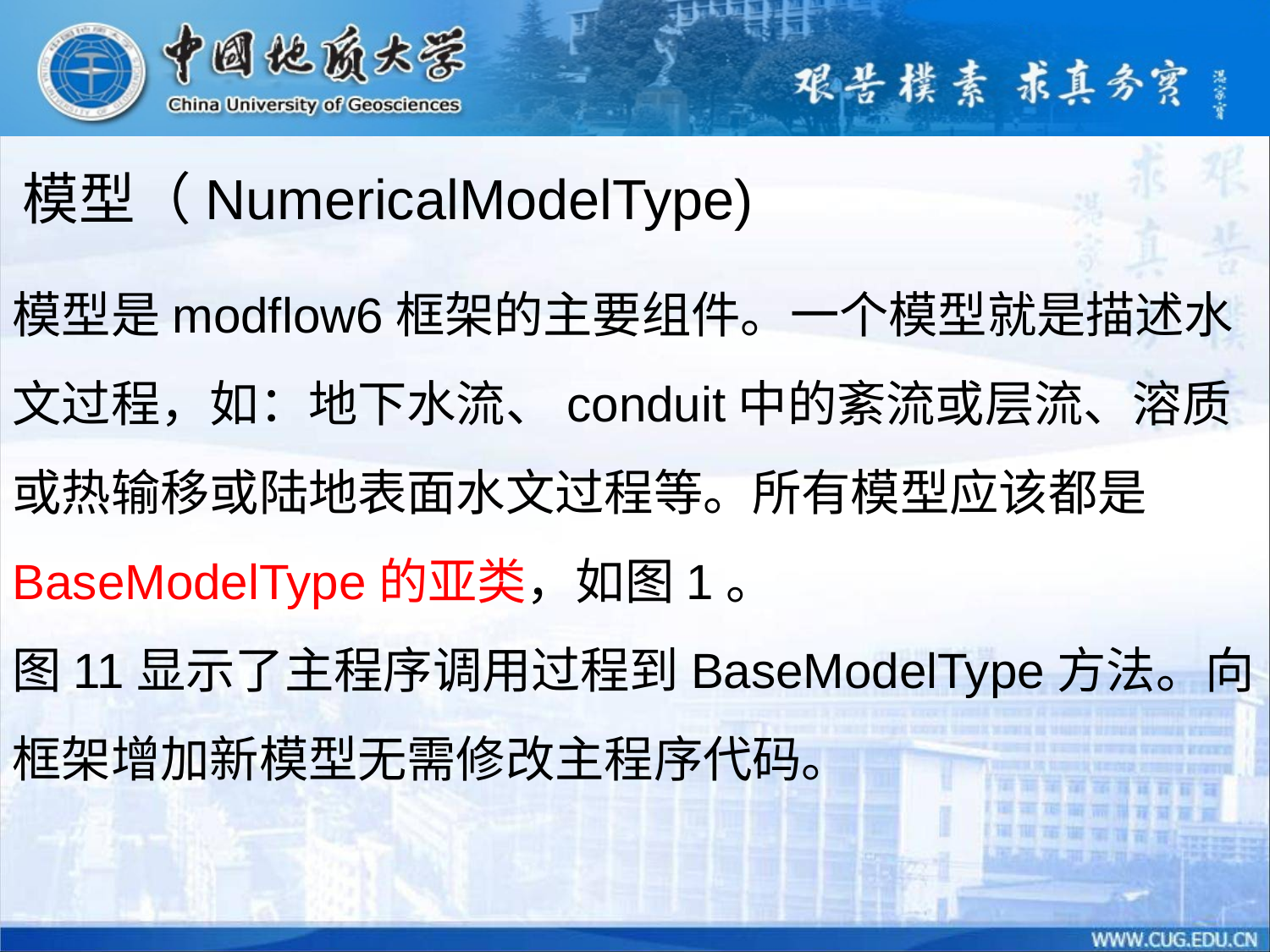

模型（NumericalModelType)
模型是modflow6框架的主要组件。一个模型就是描述水文过程，如：地下水流、conduit中的紊流或层流、溶质或热输移或陆地表面水文过程等。所有模型应该都是BaseModelType的亚类，如图1。
图11显示了主程序调用过程到BaseModelType方法。向框架增加新模型无需修改主程序代码。